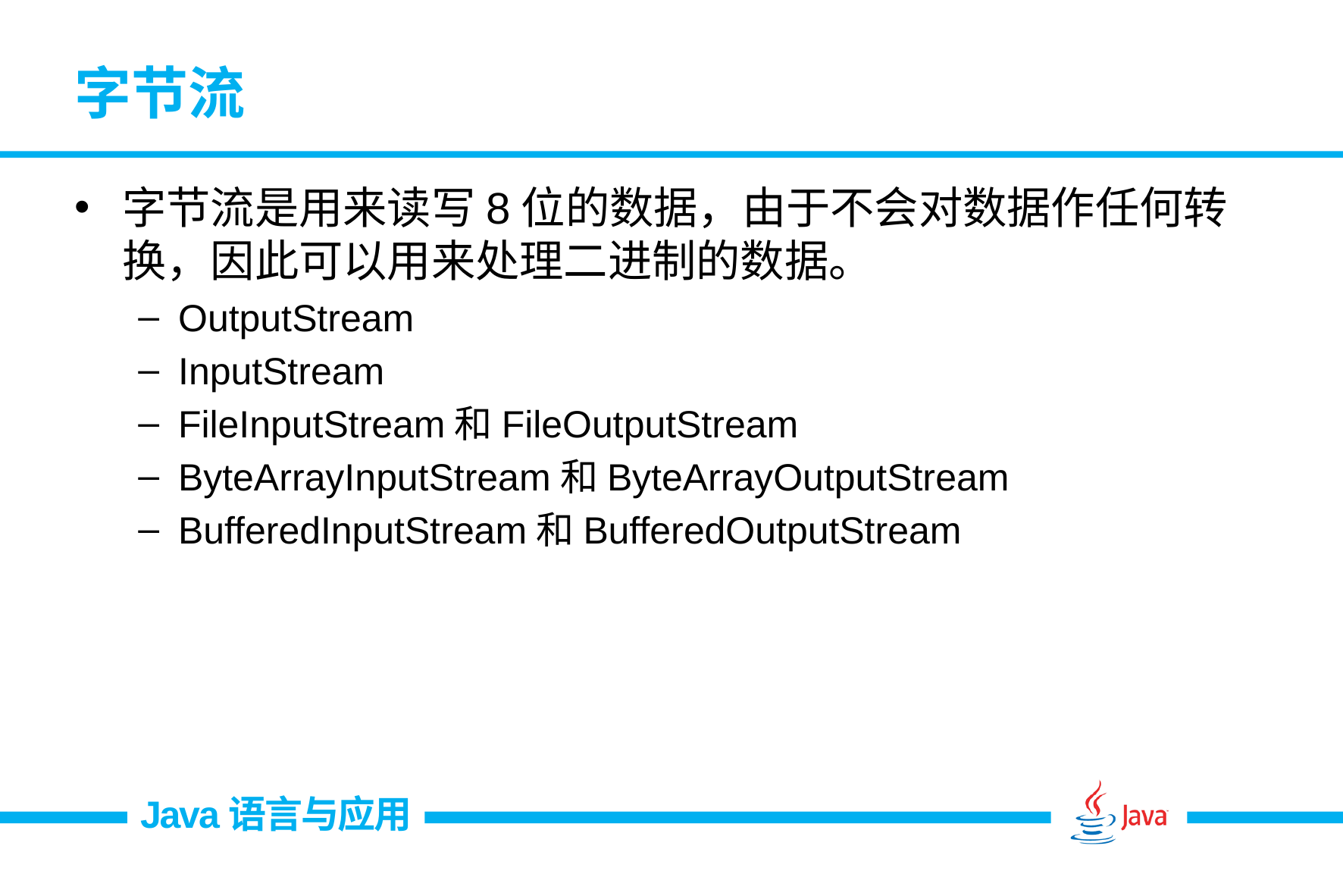

# 字节流
字节流是用来读写8位的数据，由于不会对数据作任何转换，因此可以用来处理二进制的数据。
OutputStream
InputStream
FileInputStream和FileOutputStream
ByteArrayInputStream和ByteArrayOutputStream
BufferedInputStream和BufferedOutputStream